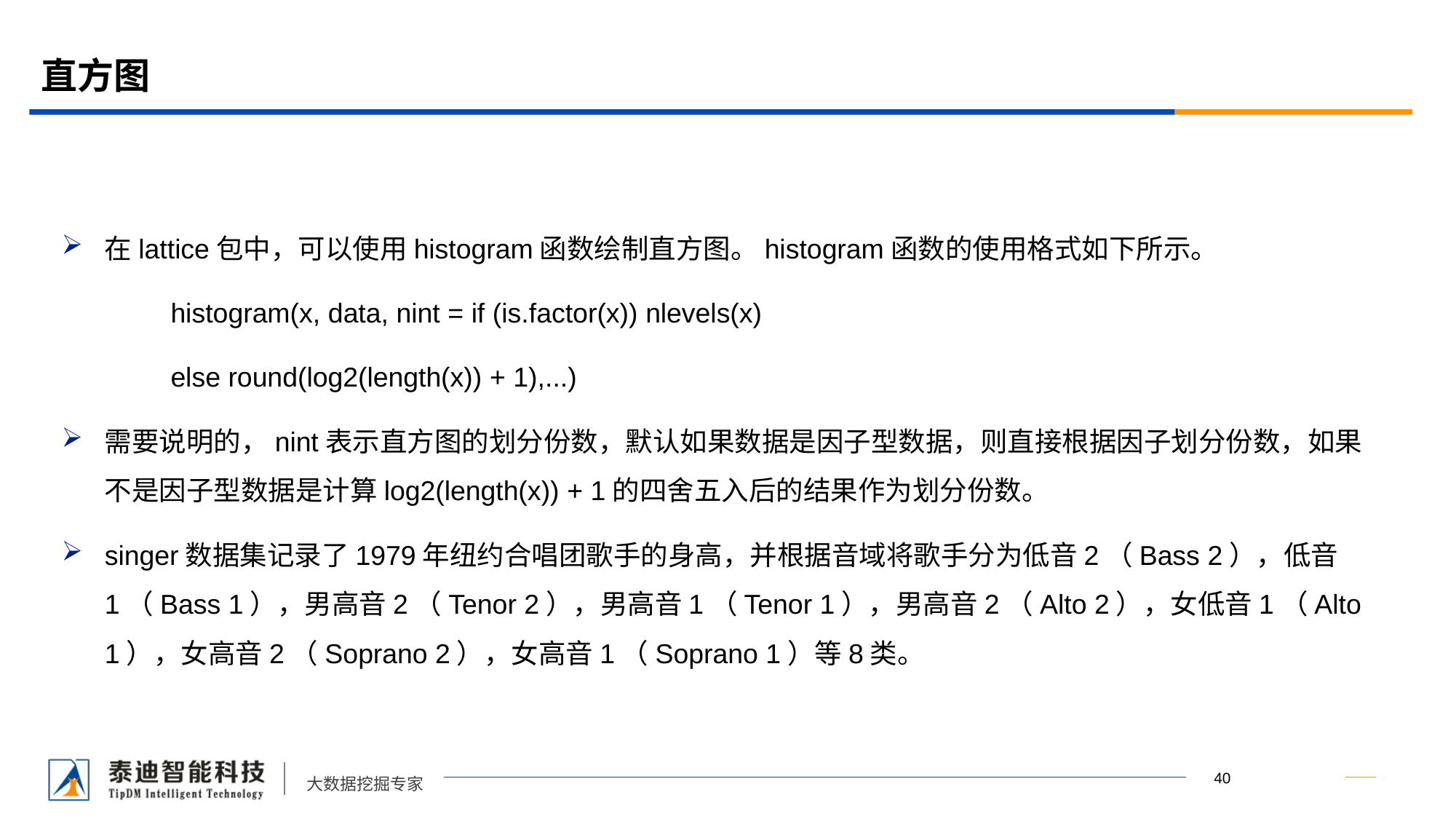

# 直方图

在lattice包中，可以使用histogram函数绘制直方图。histogram函数的使用格式如下所示。
	histogram(x, data, nint = if (is.factor(x)) nlevels(x)
	else round(log2(length(x)) + 1),...)
需要说明的，nint表示直方图的划分份数，默认如果数据是因子型数据，则直接根据因子划分份数，如果不是因子型数据是计算log2(length(x)) + 1的四舍五入后的结果作为划分份数。
singer数据集记录了1979年纽约合唱团歌手的身高，并根据音域将歌手分为低音2（Bass 2），低音1（Bass 1），男高音2（Tenor 2），男高音1（Tenor 1），男高音2（Alto 2），女低音1（Alto 1），女高音2（Soprano 2），女高音1（Soprano 1）等8类。